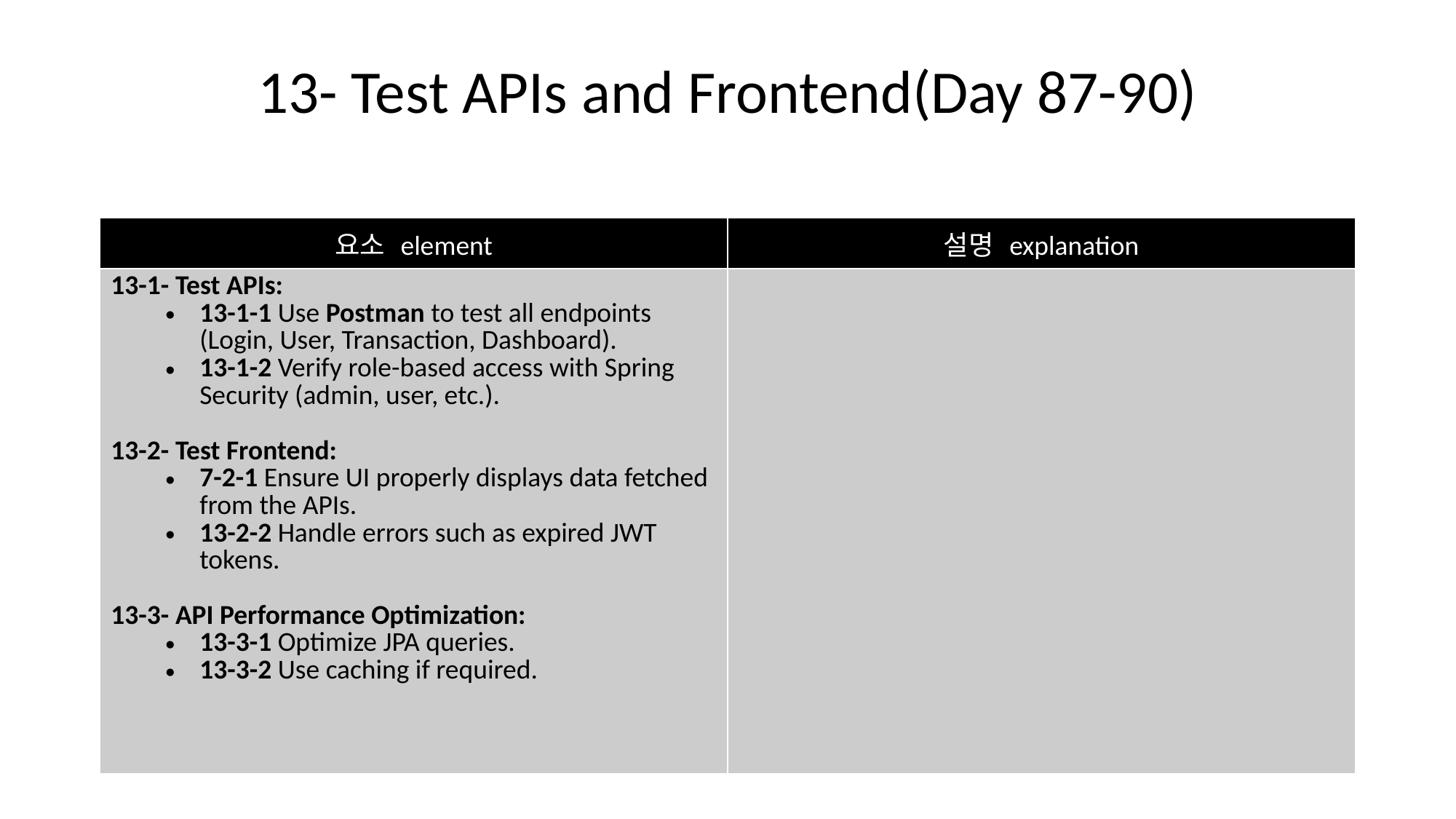

# 13- Test APIs and Frontend(Day 87-90)
| 요소 element | 설명 explanation |
| --- | --- |
| 13-1- Test APIs: 13-1-1 Use Postman to test all endpoints (Login, User, Transaction, Dashboard). 13-1-2 Verify role-based access with Spring Security (admin, user, etc.). 13-2- Test Frontend: 7-2-1 Ensure UI properly displays data fetched from the APIs. 13-2-2 Handle errors such as expired JWT tokens. 13-3- API Performance Optimization: 13-3-1 Optimize JPA queries. 13-3-2 Use caching if required. |  |